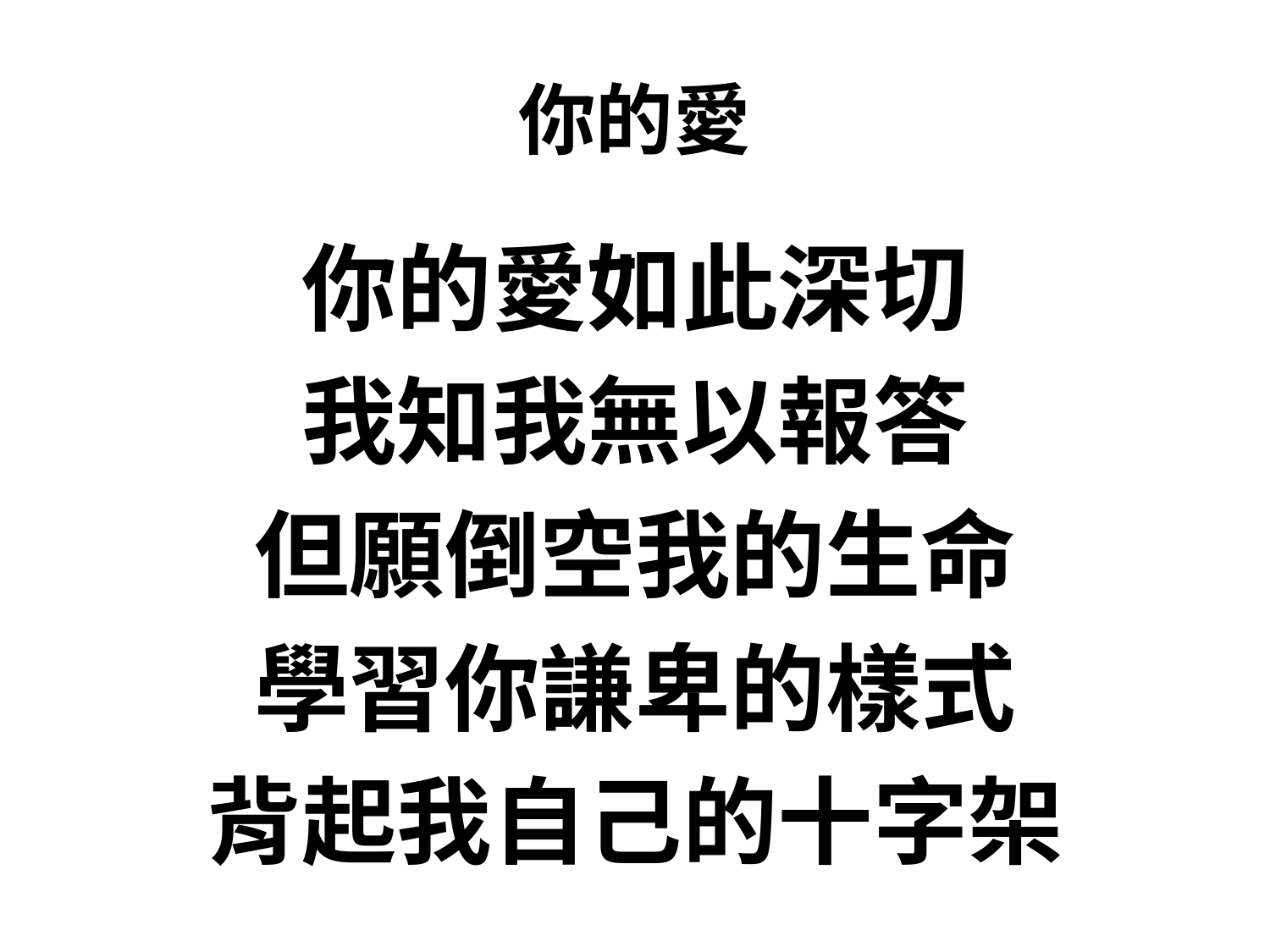

# 你的愛
你的愛如此深切
我知我無以報答
但願倒空我的生命
學習你謙卑的樣式
背起我自己的十字架